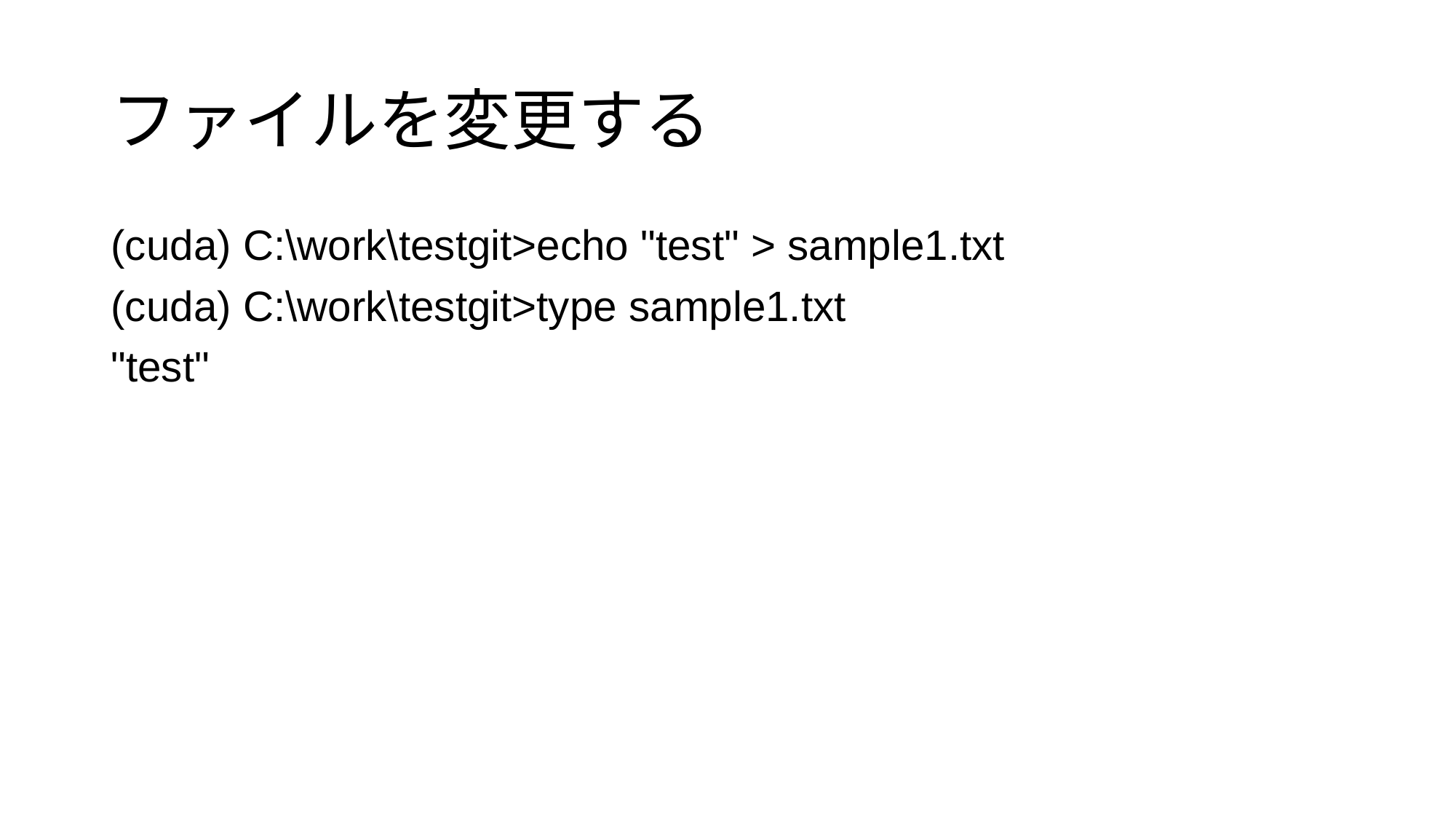

# ファイルを変更する
(cuda) C:\work\testgit>echo "test" > sample1.txt
(cuda) C:\work\testgit>type sample1.txt
"test"